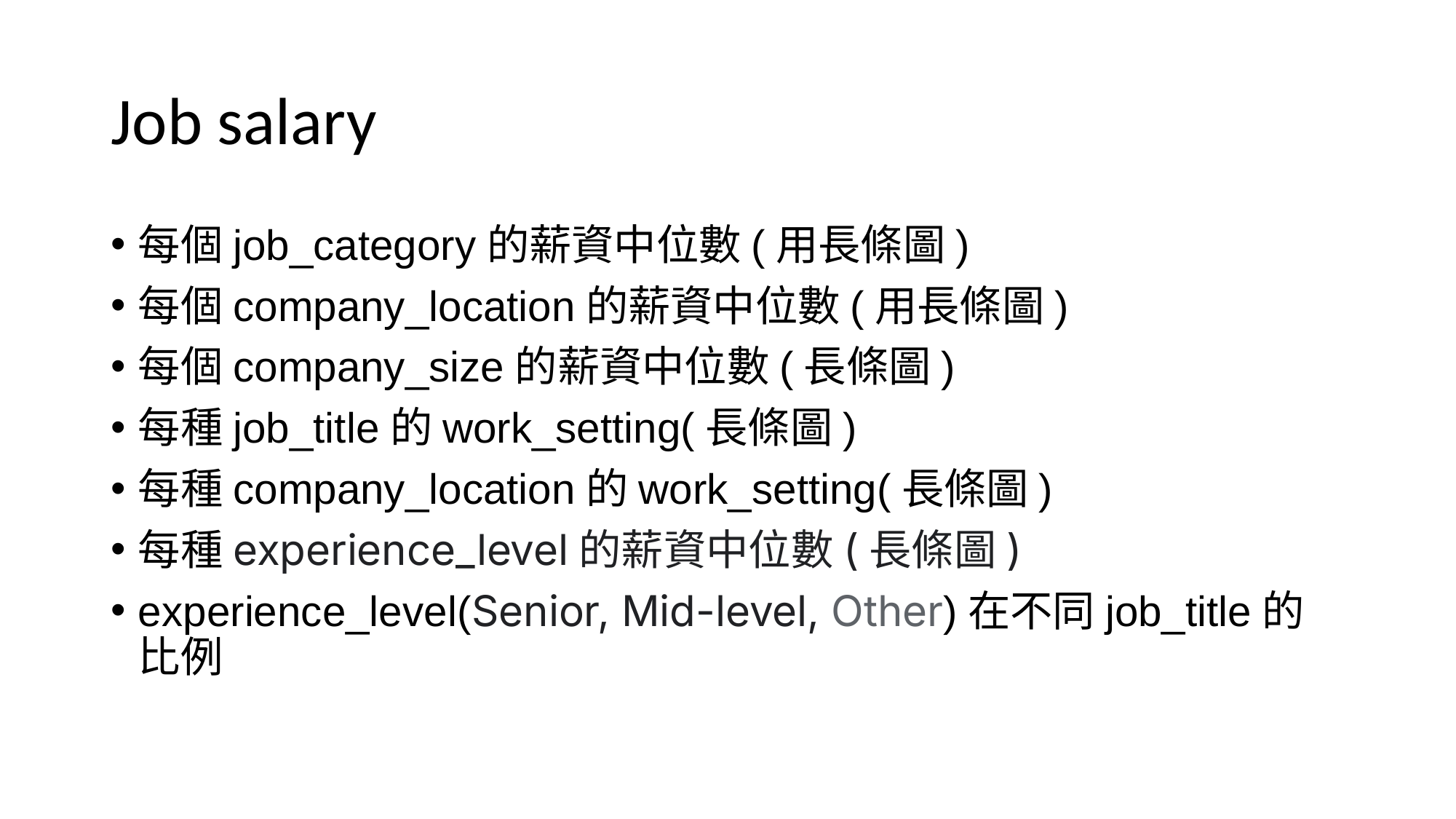

# Job salary
每個job_category的薪資中位數(用長條圖)
每個company_location的薪資中位數(用長條圖)
每個company_size的薪資中位數(長條圖)
每種job_title的work_setting(長條圖)
每種company_location的work_setting(長條圖)
每種experience_level的薪資中位數(長條圖)
experience_level(Senior, Mid-level, Other)在不同job_title的比例